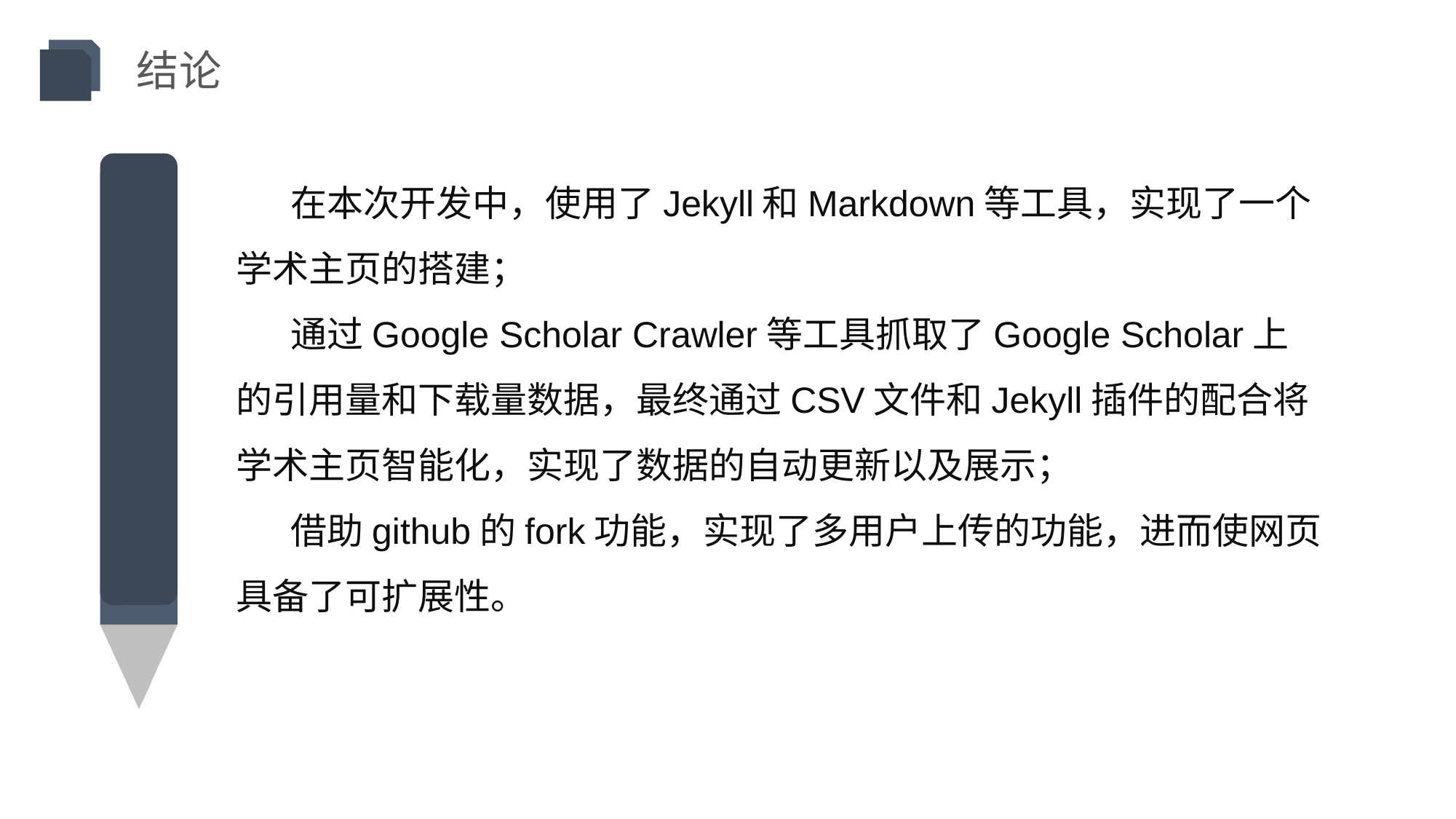

结论

在本次开发中，使用了Jekyll和Markdown等工具，实现了一个学术主页的搭建；
通过Google Scholar Crawler等工具抓取了Google Scholar上的引用量和下载量数据，最终通过CSV文件和Jekyll插件的配合将学术主页智能化，实现了数据的自动更新以及展示；
借助github的fork功能，实现了多用户上传的功能，进而使网页具备了可扩展性。

22